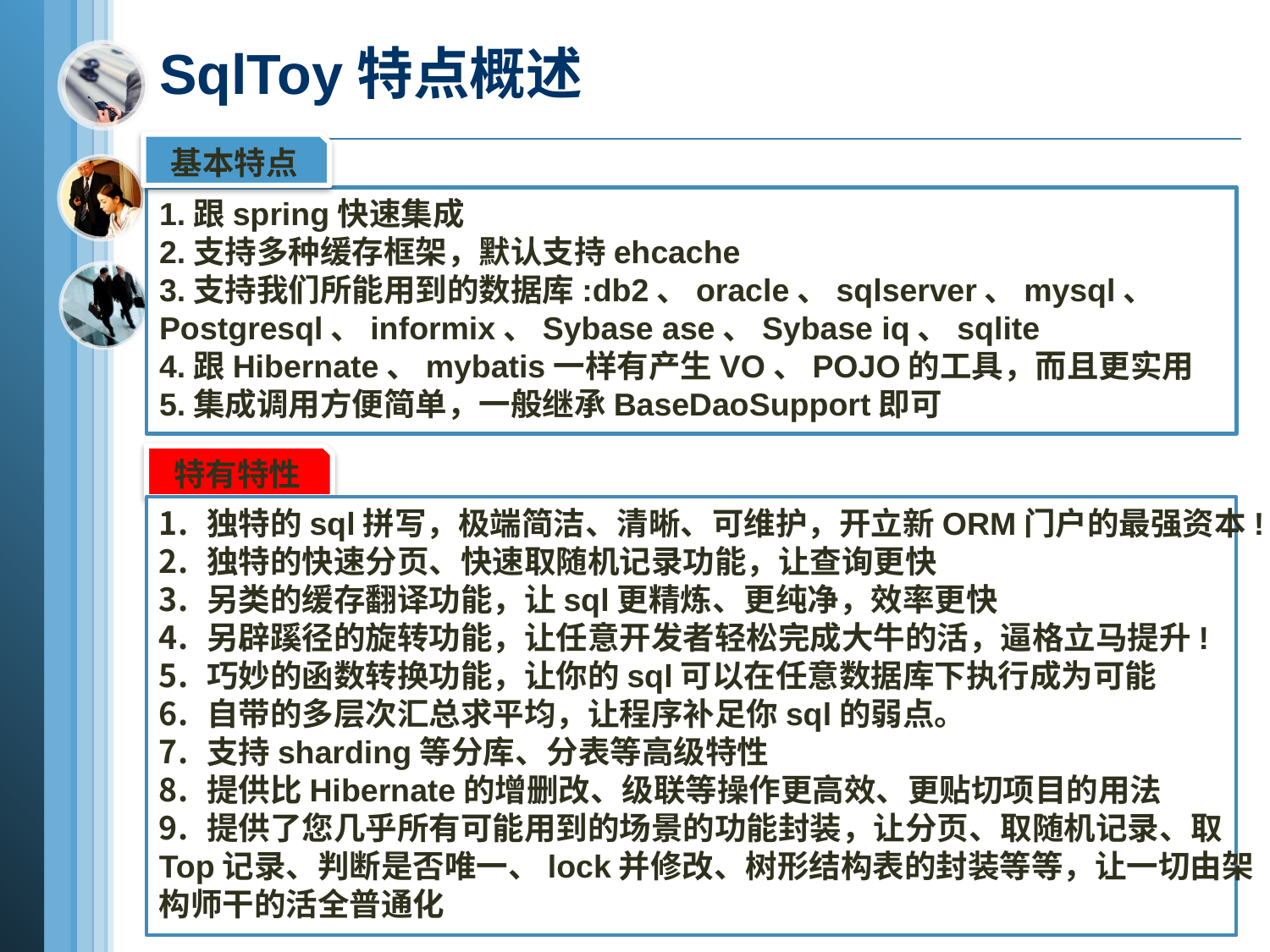

# SqlToy特点概述
基本特点
1.跟spring快速集成
2.支持多种缓存框架，默认支持ehcache
3.支持我们所能用到的数据库:db2、oracle、sqlserver、mysql、
Postgresql、informix、Sybase ase、Sybase iq、sqlite
4.跟Hibernate、mybatis一样有产生VO、POJO的工具，而且更实用
5.集成调用方便简单，一般继承BaseDaoSupport即可

特有特性

独特的sql拼写，极端简洁、清晰、可维护，开立新ORM门户的最强资本!
独特的快速分页、快速取随机记录功能，让查询更快
另类的缓存翻译功能，让sql更精炼、更纯净，效率更快
另辟蹊径的旋转功能，让任意开发者轻松完成大牛的活，逼格立马提升!
巧妙的函数转换功能，让你的sql可以在任意数据库下执行成为可能
自带的多层次汇总求平均，让程序补足你sql的弱点。
支持sharding等分库、分表等高级特性
提供比Hibernate的增删改、级联等操作更高效、更贴切项目的用法
提供了您几乎所有可能用到的场景的功能封装，让分页、取随机记录、取
Top记录、判断是否唯一、lock并修改、树形结构表的封装等等，让一切由架
构师干的活全普通化